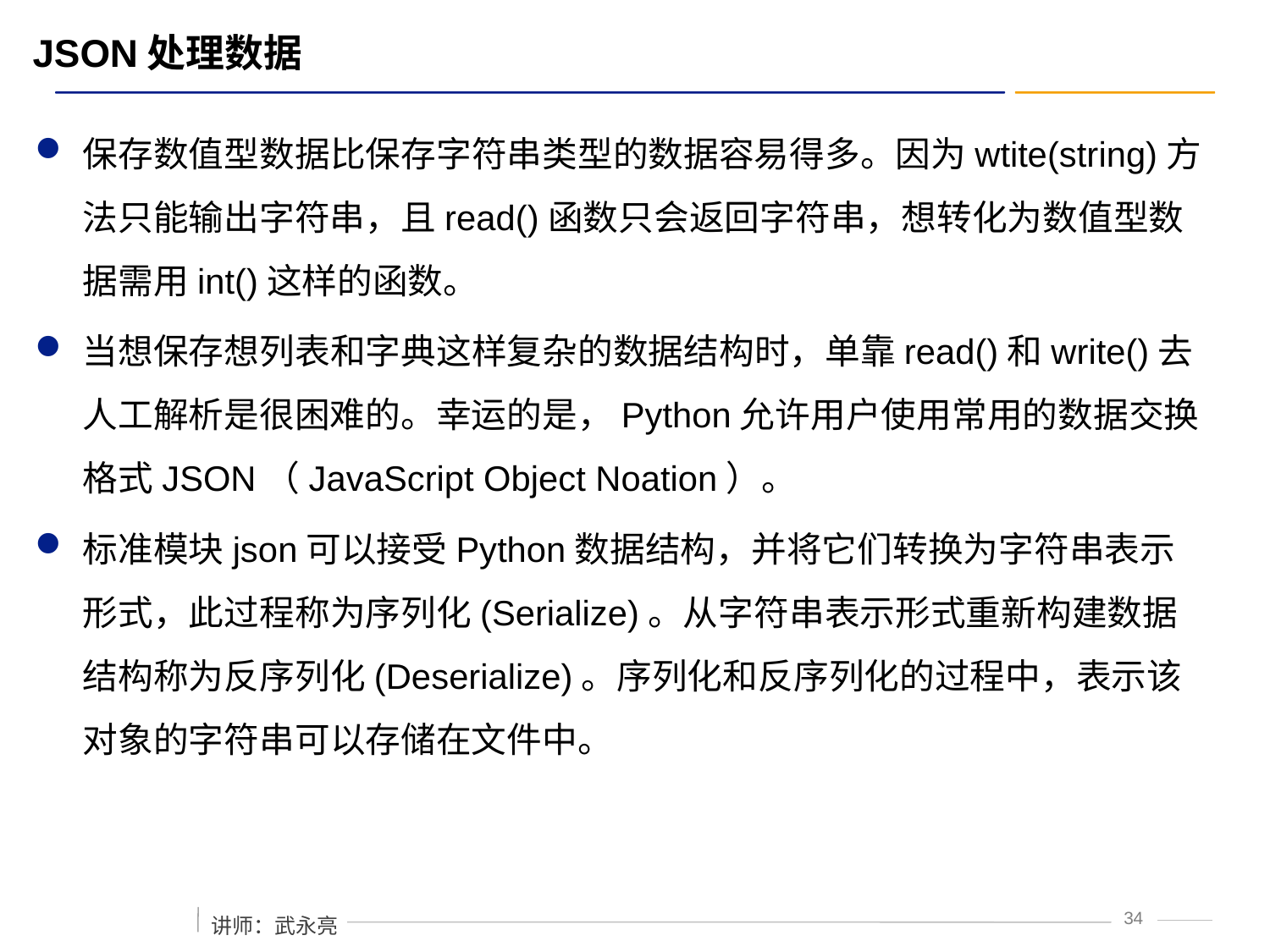

# JSON处理数据
保存数值型数据比保存字符串类型的数据容易得多。因为wtite(string)方法只能输出字符串，且read()函数只会返回字符串，想转化为数值型数据需用int()这样的函数。
当想保存想列表和字典这样复杂的数据结构时，单靠read()和write()去人工解析是很困难的。幸运的是，Python允许用户使用常用的数据交换格式JSON（JavaScript Object Noation）。
标准模块json可以接受Python数据结构，并将它们转换为字符串表示形式，此过程称为序列化(Serialize)。从字符串表示形式重新构建数据结构称为反序列化(Deserialize)。序列化和反序列化的过程中，表示该对象的字符串可以存储在文件中。